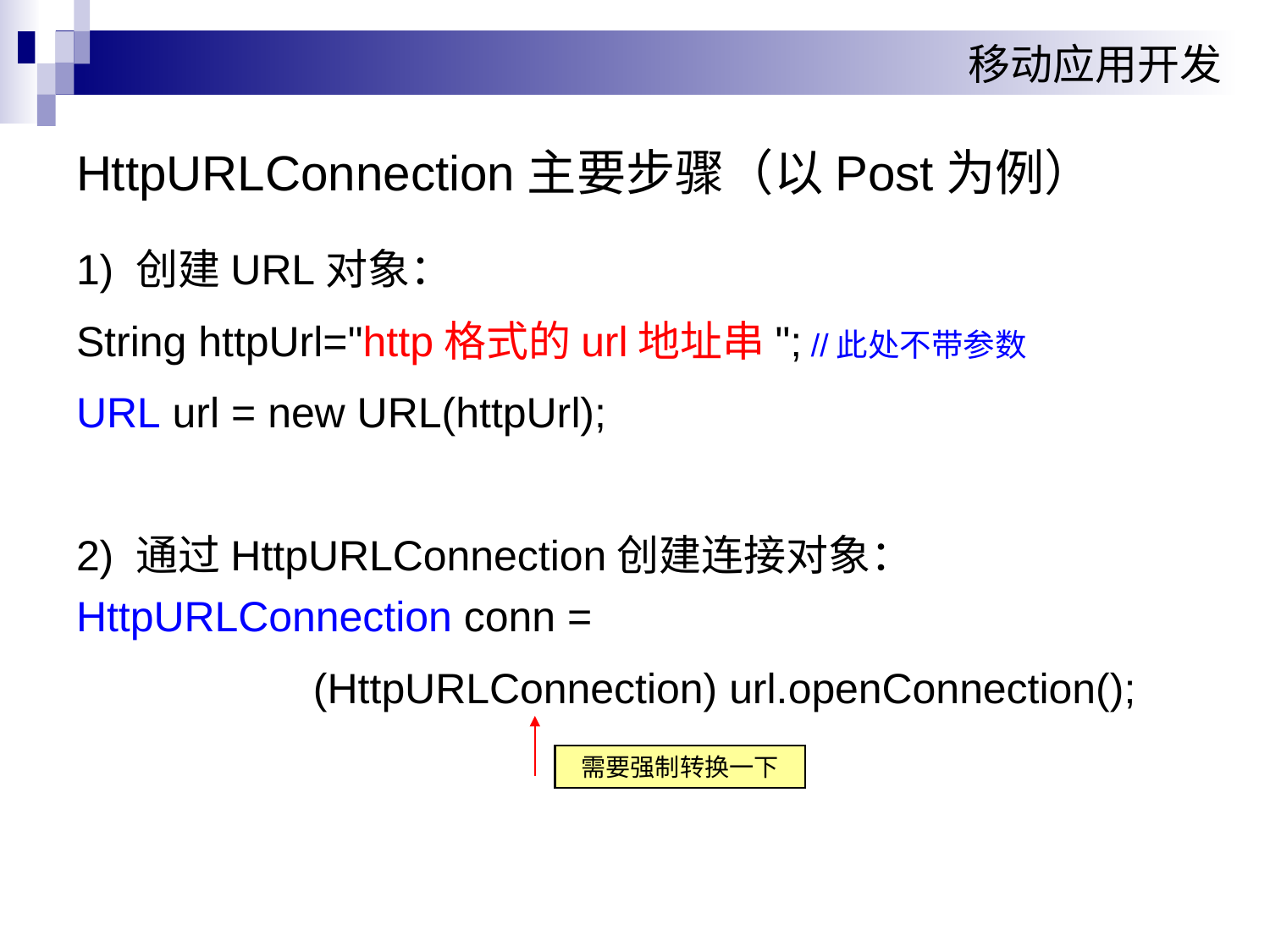

# HttpURLConnection主要步骤（以Post为例）
1) 创建URL对象：
String httpUrl="http格式的url地址串"; //此处不带参数
URL url = new URL(httpUrl);

2) 通过HttpURLConnection创建连接对象：HttpURLConnection conn =
                    (HttpURLConnection) url.openConnection();

需要强制转换一下